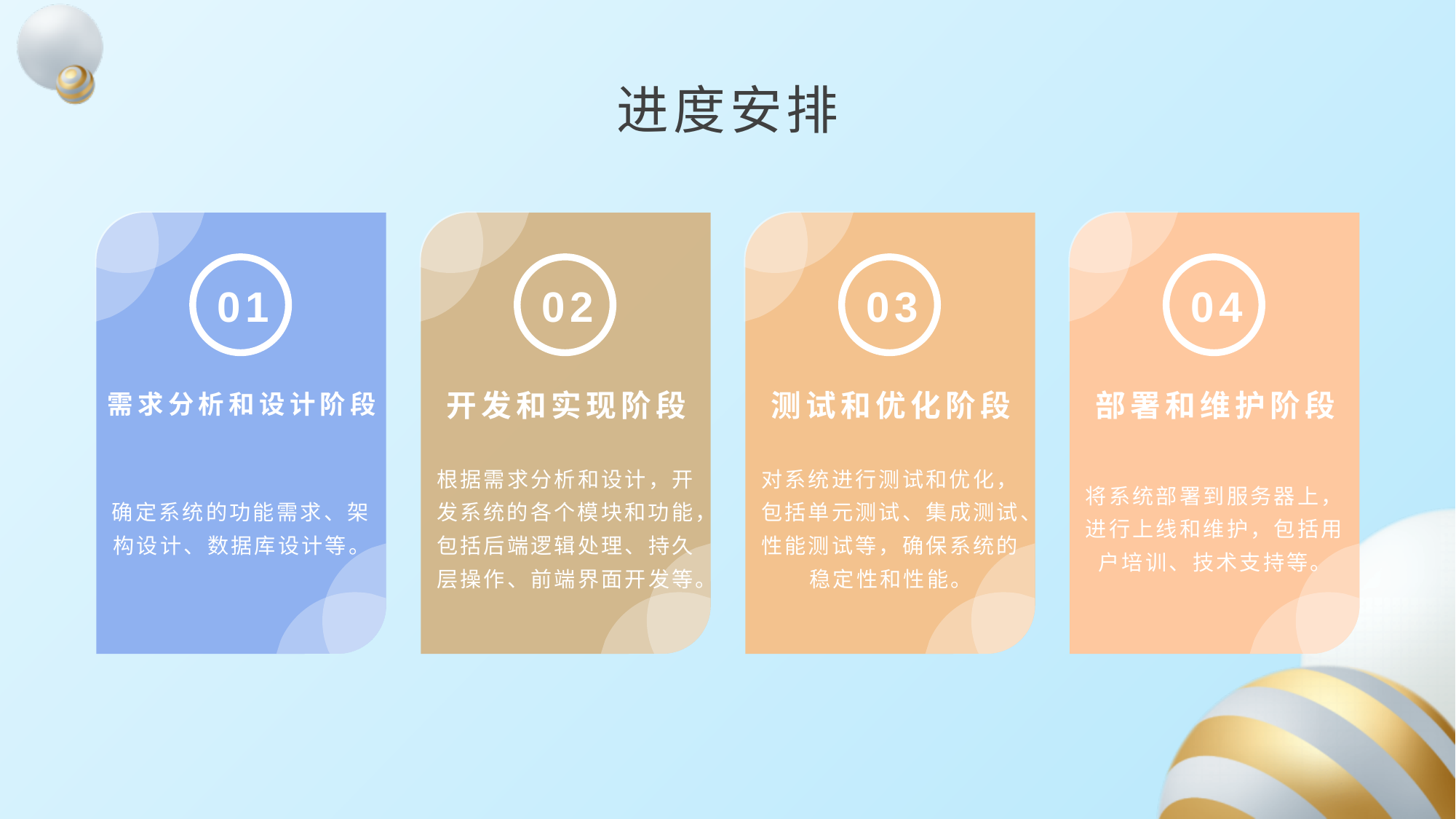

进度安排

01
02
03
04
需求分析和设计阶段
开发和实现阶段
测试和优化阶段
部署和维护阶段
确定系统的功能需求、架构设计、数据库设计等。
根据需求分析和设计，开发系统的各个模块和功能，包括后端逻辑处理、持久层操作、前端界面开发等。
对系统进行测试和优化，包括单元测试、集成测试、性能测试等，确保系统的稳定性和性能。
将系统部署到服务器上，进行上线和维护，包括用户培训、技术支持等。